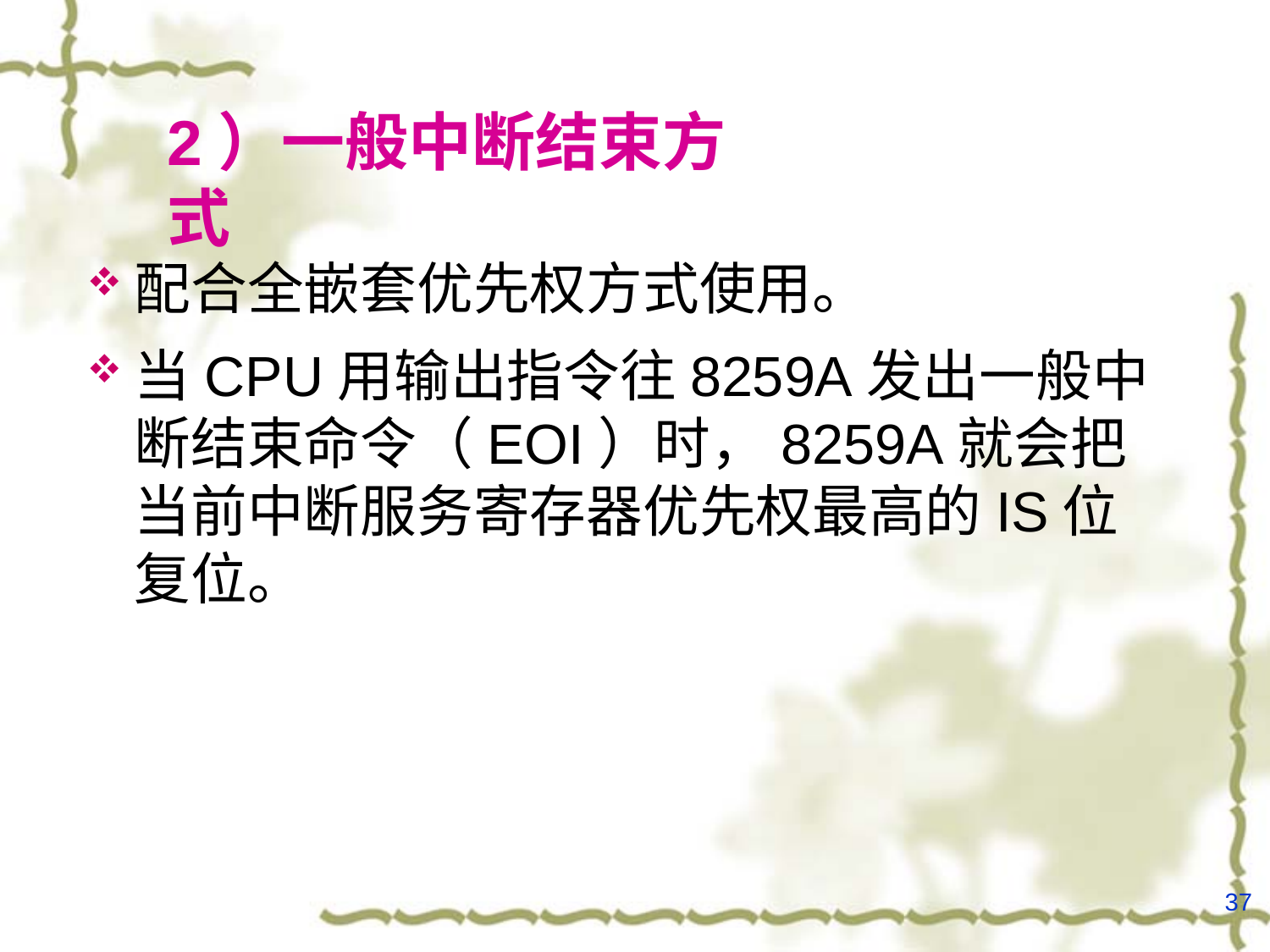

2）一般中断结束方式
配合全嵌套优先权方式使用。
当CPU用输出指令往8259A发出一般中断结束命令（EOI）时，8259A就会把当前中断服务寄存器优先权最高的IS位复位。
37